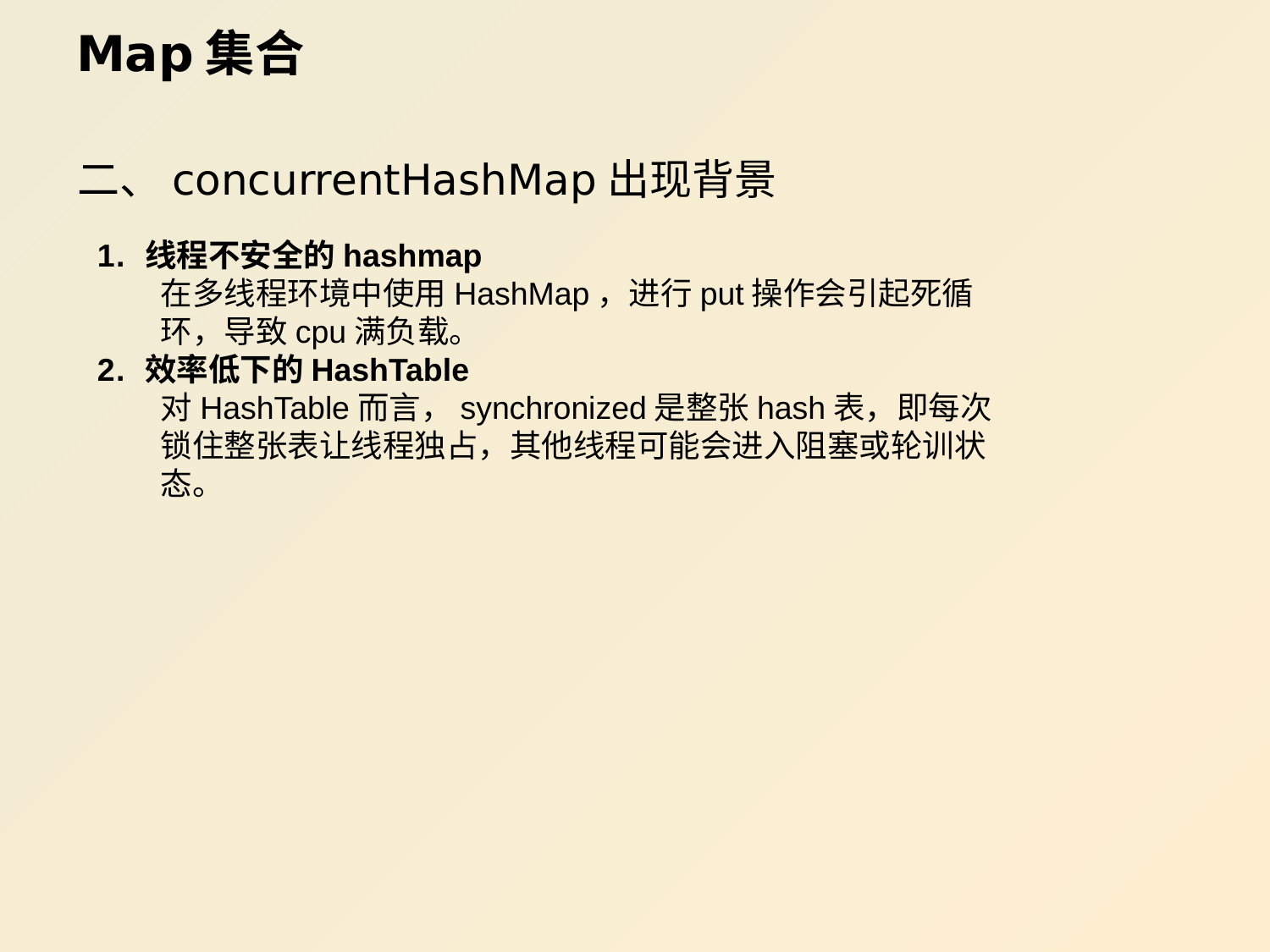

# Map集合
二、concurrentHashMap出现背景

线程不安全的hashmap
在多线程环境中使用HashMap，进行put操作会引起死循环，导致cpu满负载。
效率低下的HashTable
对HashTable而言，synchronized是整张hash表，即每次锁住整张表让线程独占，其他线程可能会进入阻塞或轮训状态。